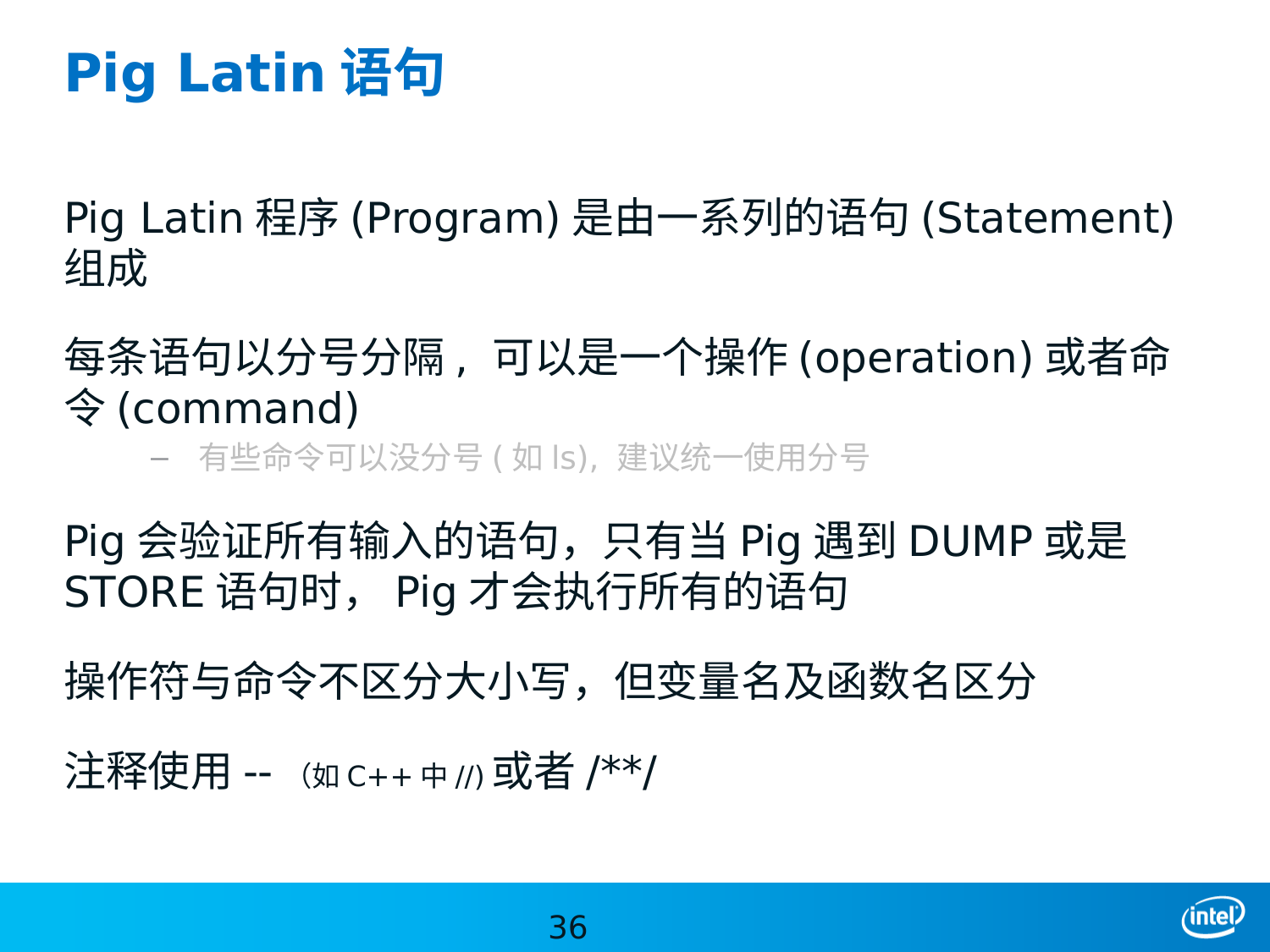

# Pig Latin语句
Pig Latin程序(Program)是由一系列的语句(Statement)组成
每条语句以分号分隔, 可以是一个操作(operation)或者命令(command)
有些命令可以没分号(如ls), 建议统一使用分号
Pig会验证所有输入的语句，只有当Pig遇到DUMP或是STORE语句时，Pig才会执行所有的语句
操作符与命令不区分大小写，但变量名及函数名区分
注释使用--（如C++中//)或者/**/
36